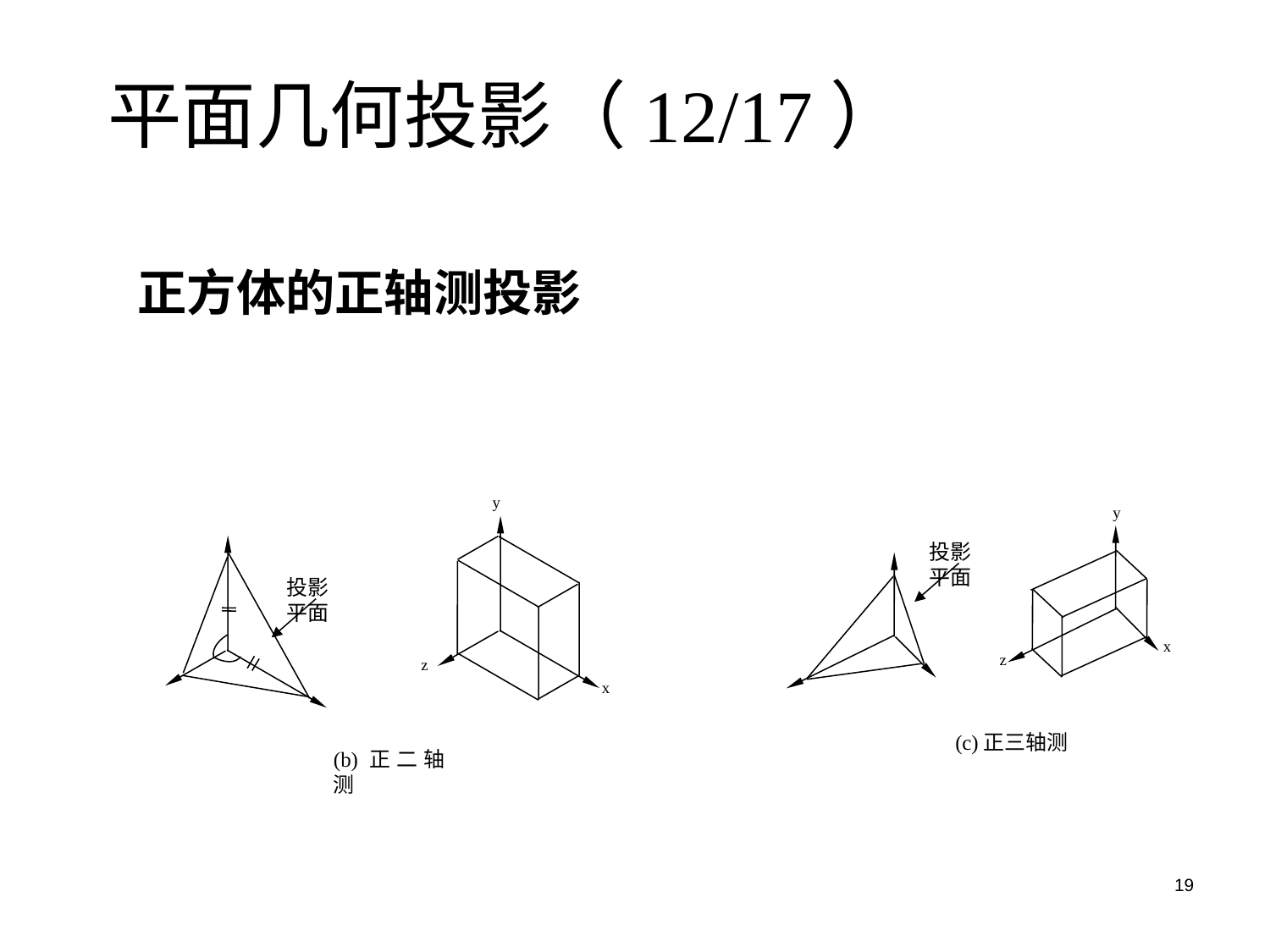

平面几何投影（12/17）
# 正方体的正轴测投影
 y

 z

 x

投影
平面

(b)正二轴测
y

x

z
投影
平面

(c)正三轴测
19